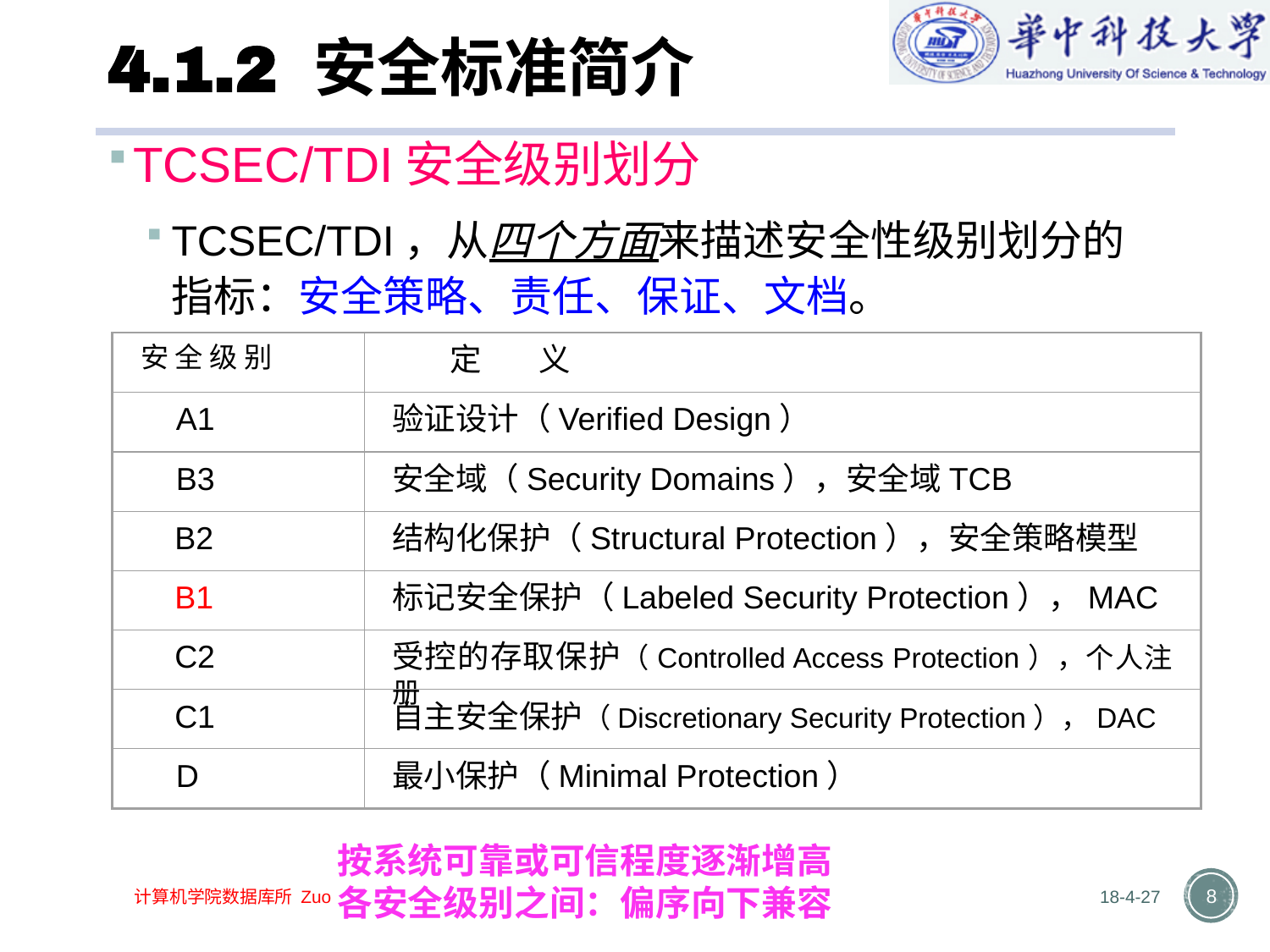

# 4.1.2 安全标准简介
TCSEC/TDI安全级别划分
TCSEC/TDI，从四个方面来描述安全性级别划分的指标：安全策略、责任、保证、文档。

安 全 级 别

       定        义

    A1

验证设计（Verified Design）

    B3

安全域（Security Domains），安全域TCB

       B2

结构化保护（Structural Protection），安全策略模型

       B1

标记安全保护（Labeled Security Protection），MAC

       C2

受控的存取保护（Controlled Access Protection），个人注册

       C1

自主安全保护（Discretionary Security Protection），DAC

    D

最小保护（Minimal Protection）

按系统可靠或可信程度逐渐增高
各安全级别之间：偏序向下兼容
18-4-27
8